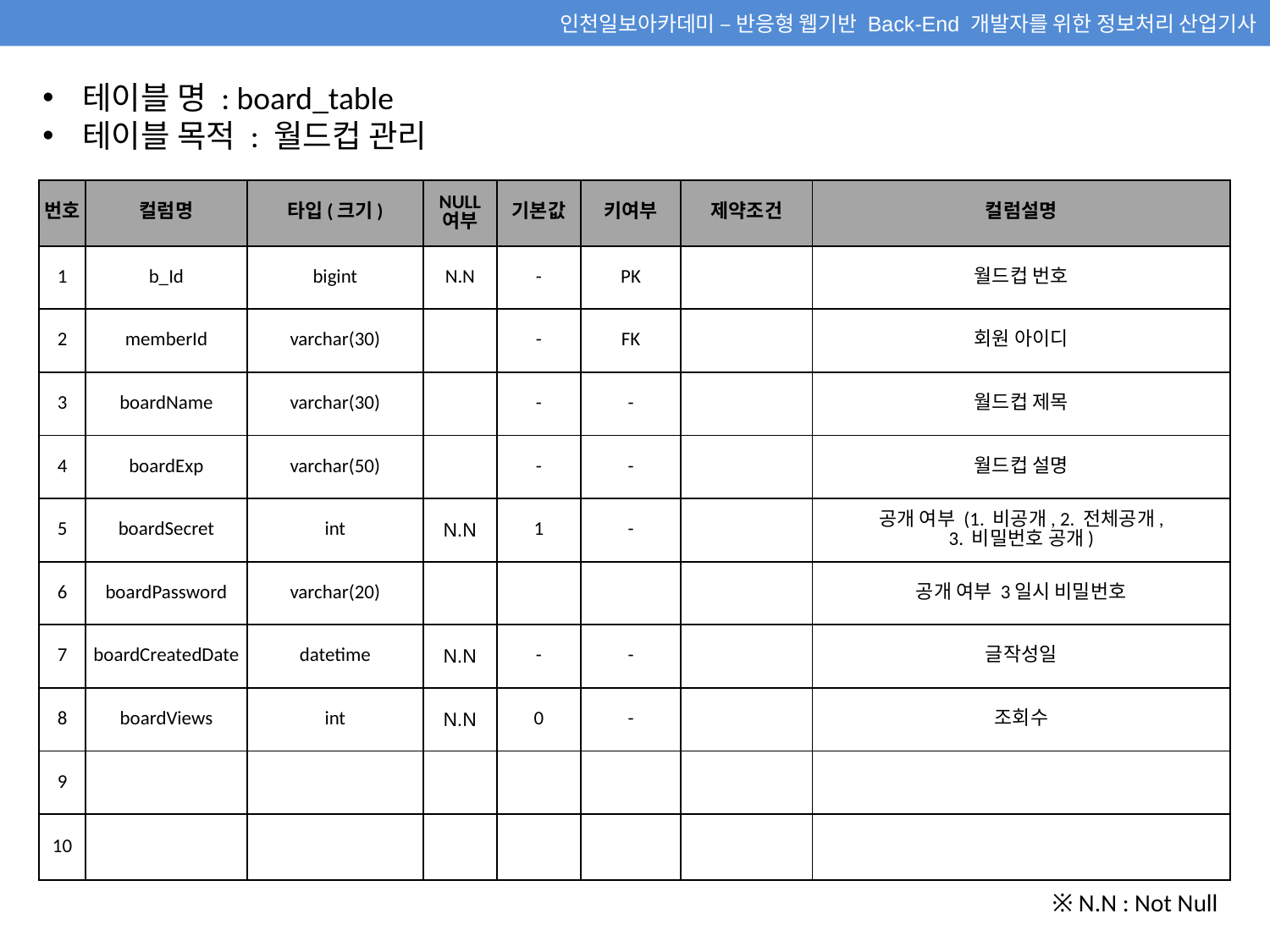

테이블 명 : board_table
테이블 목적 : 월드컵 관리
| 번호 | 컬럼명 | 타입(크기) | NULL 여부 | 기본값 | 키여부 | 제약조건 | 컬럼설명 |
| --- | --- | --- | --- | --- | --- | --- | --- |
| 1 | b\_Id | bigint | N.N | - | PK |  | 월드컵 번호 |
| 2 | memberId | varchar(30) |  | - | FK |  | 회원 아이디 |
| 3 | boardName | varchar(30) |  | - | - |  | 월드컵 제목 |
| 4 | boardExp | varchar(50) |  | - | - |  | 월드컵 설명 |
| 5 | boardSecret | int | N.N | 1 | - |  | 공개 여부 (1. 비공개, 2. 전체공개, 3. 비밀번호 공개) |
| 6 | boardPassword | varchar(20) |  |  |  |  | 공개 여부 3일시 비밀번호 |
| 7 | boardCreatedDate | datetime | N.N | - | - |  | 글작성일 |
| 8 | boardViews | int | N.N | 0 | - |  | 조회수 |
| 9 |  |  |  |  |  |  |  |
| 10 |  |  |  |  |  |  |  |
※ N.N : Not Null